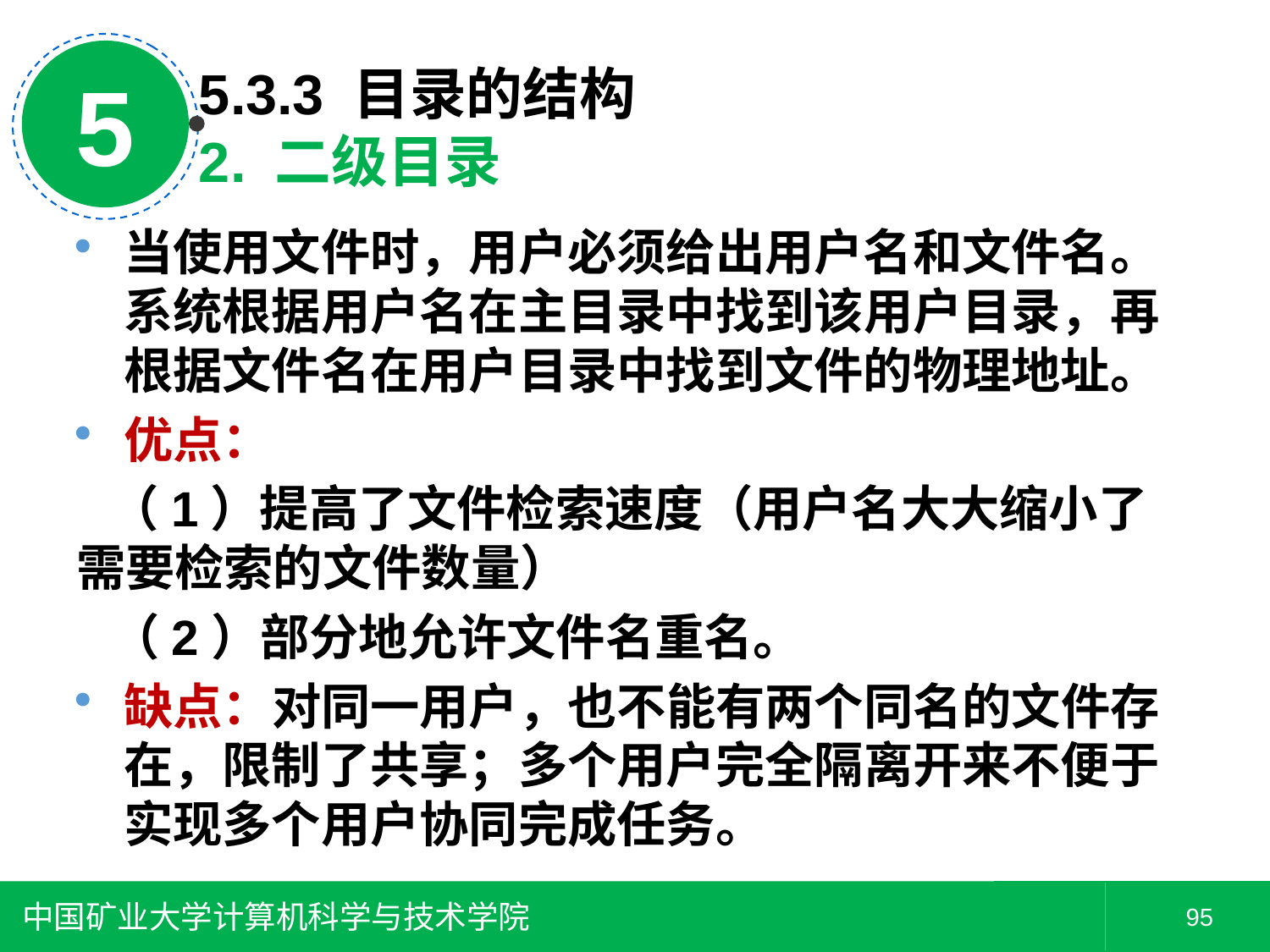

5
5.3.3 目录的结构
2. 二级目录

当使用文件时，用户必须给出用户名和文件名。系统根据用户名在主目录中找到该用户目录，再根据文件名在用户目录中找到文件的物理地址。
优点：
  （1）提高了文件检索速度（用户名大大缩小了需要检索的文件数量）
  （2）部分地允许文件名重名。
缺点：对同一用户，也不能有两个同名的文件存在，限制了共享；多个用户完全隔离开来不便于实现多个用户协同完成任务。